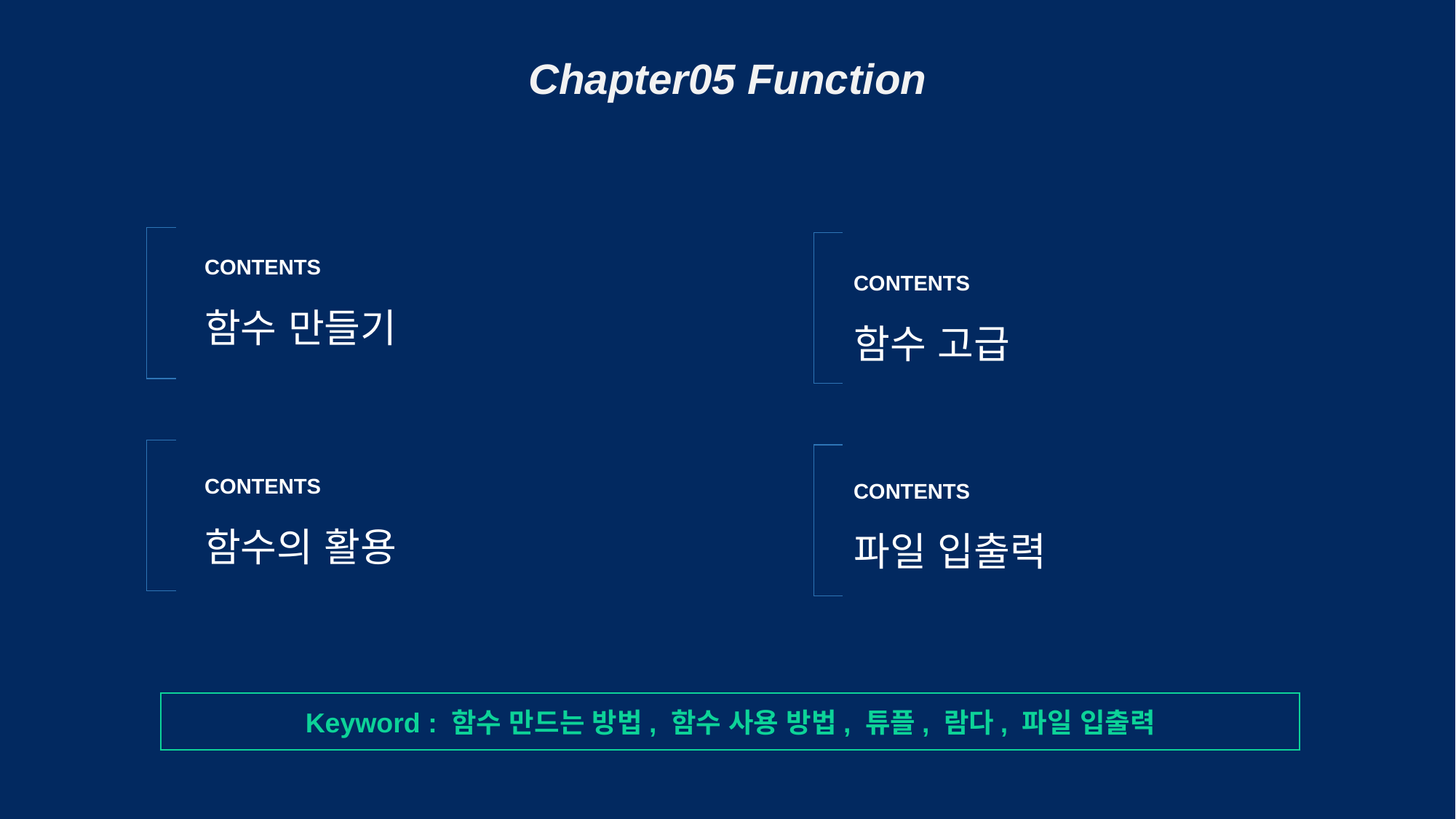

Chapter05 Function

CONTENTS
함수 만들기
CONTENTS
함수 고급

CONTENTS
함수의 활용
CONTENTS
파일 입출력
Keyword : 함수 만드는 방법, 함수 사용 방법, 튜플, 람다, 파일 입출력